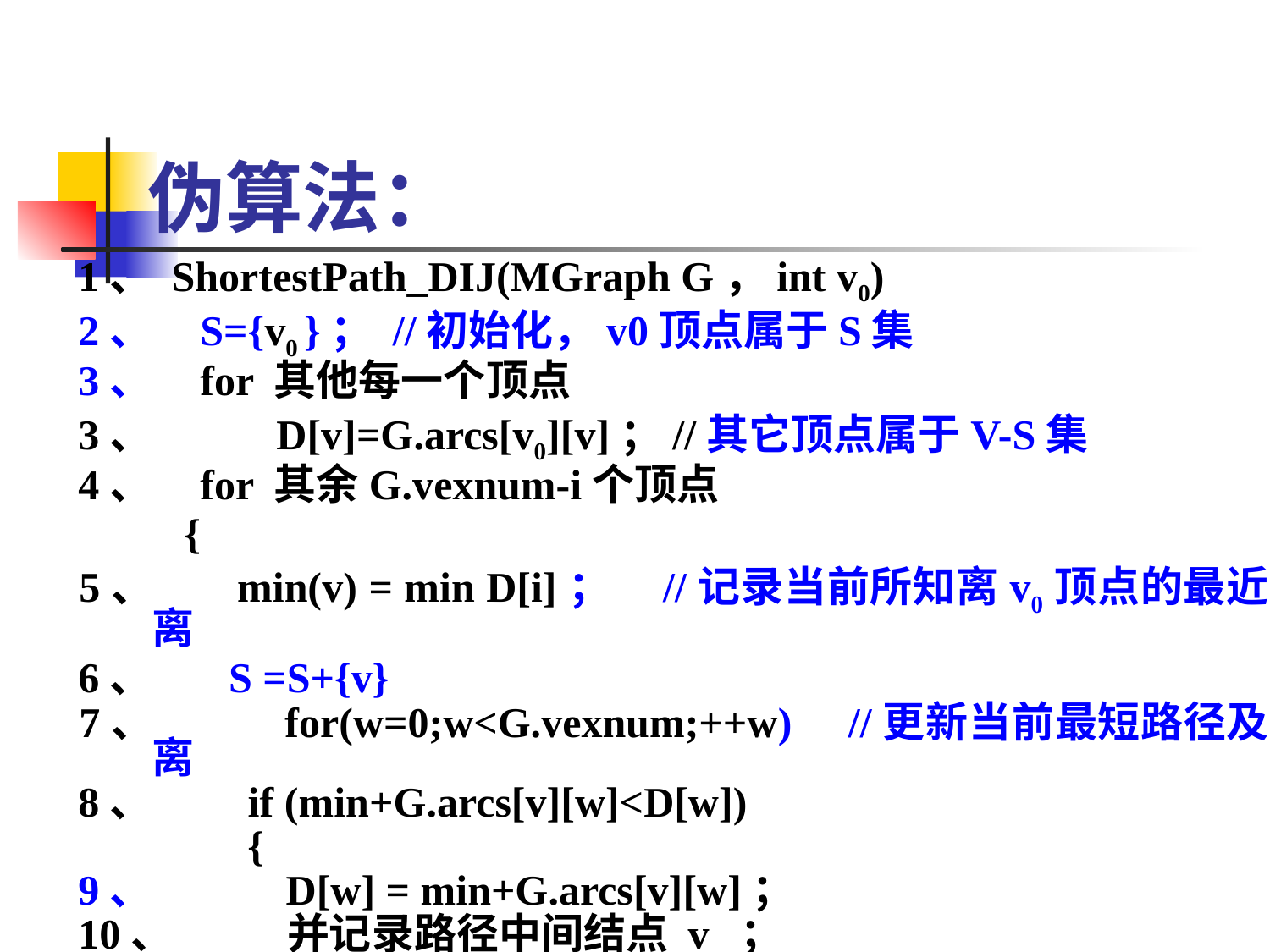

# 伪算法：
 1、 ShortestPath_DIJ(MGraph G，int v0)
 2、    S={v0 }； //初始化，v0顶点属于S集
 3、    for 其他每一个顶点
 3、            D[v]=G.arcs[v0][v]；//其它顶点属于V-S集
 4、    for 其余G.vexnum-i个顶点
           {
 5、       min(v) = min D[i]；    //记录当前所知离v0顶点的最近距离
 6、       S =S+{v}
 7、    	for(w=0;w<G.vexnum;++w)     //更新当前最短路径及距离
 8、         if (min+G.arcs[v][w]<D[w])
                 {
 9、             D[w] = min+G.arcs[v][w]；
 10、            并记录路径中间结点 v  ；
                    }
           }

111